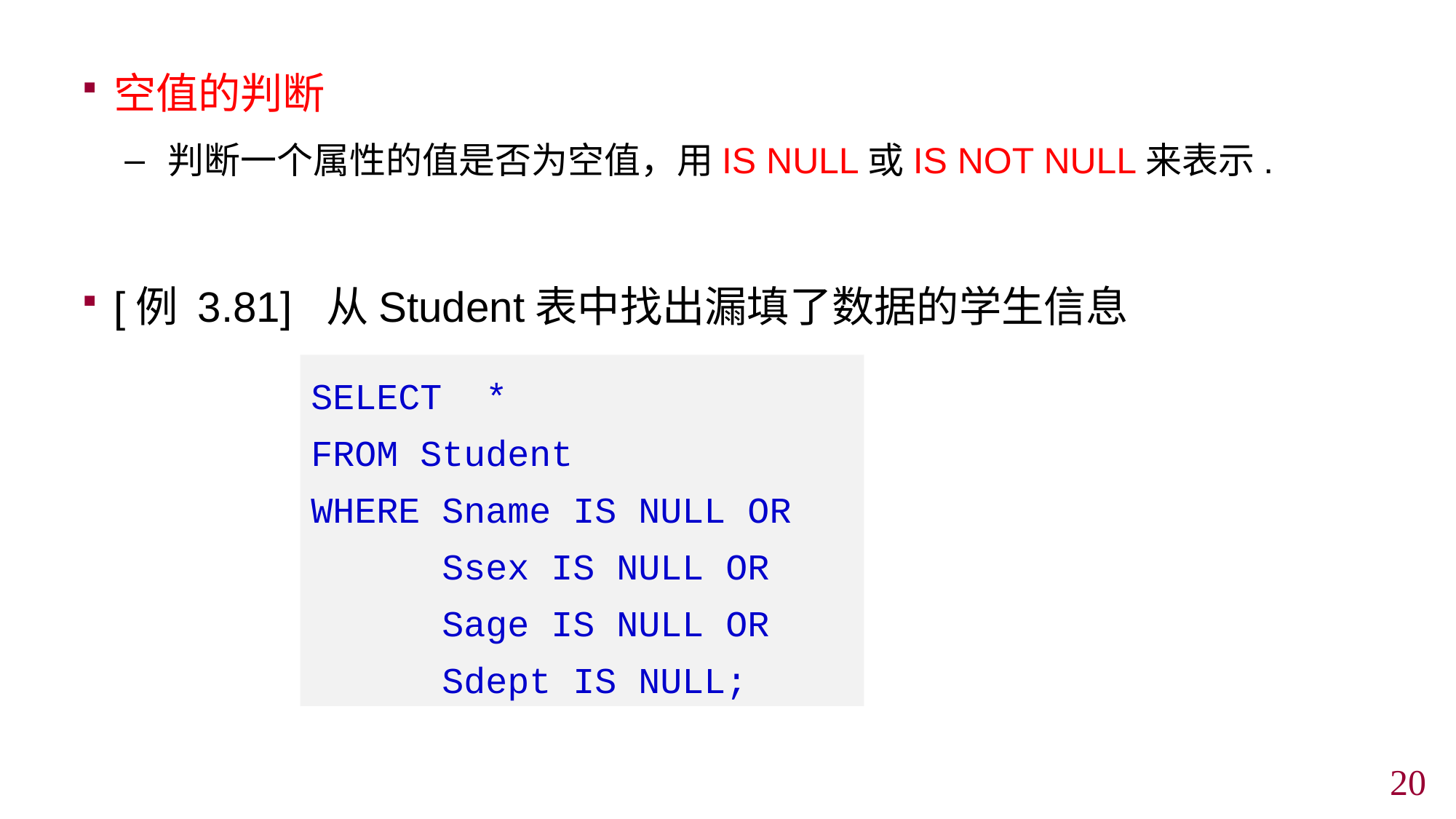

空值的判断
判断一个属性的值是否为空值，用IS NULL或IS NOT NULL来表示.

[例 3.81]  从Student表中找出漏填了数据的学生信息

SELECT  *
FROM Student
WHERE Sname IS NULL OR
      Ssex IS NULL OR
      Sage IS NULL OR
      Sdept IS NULL;
20